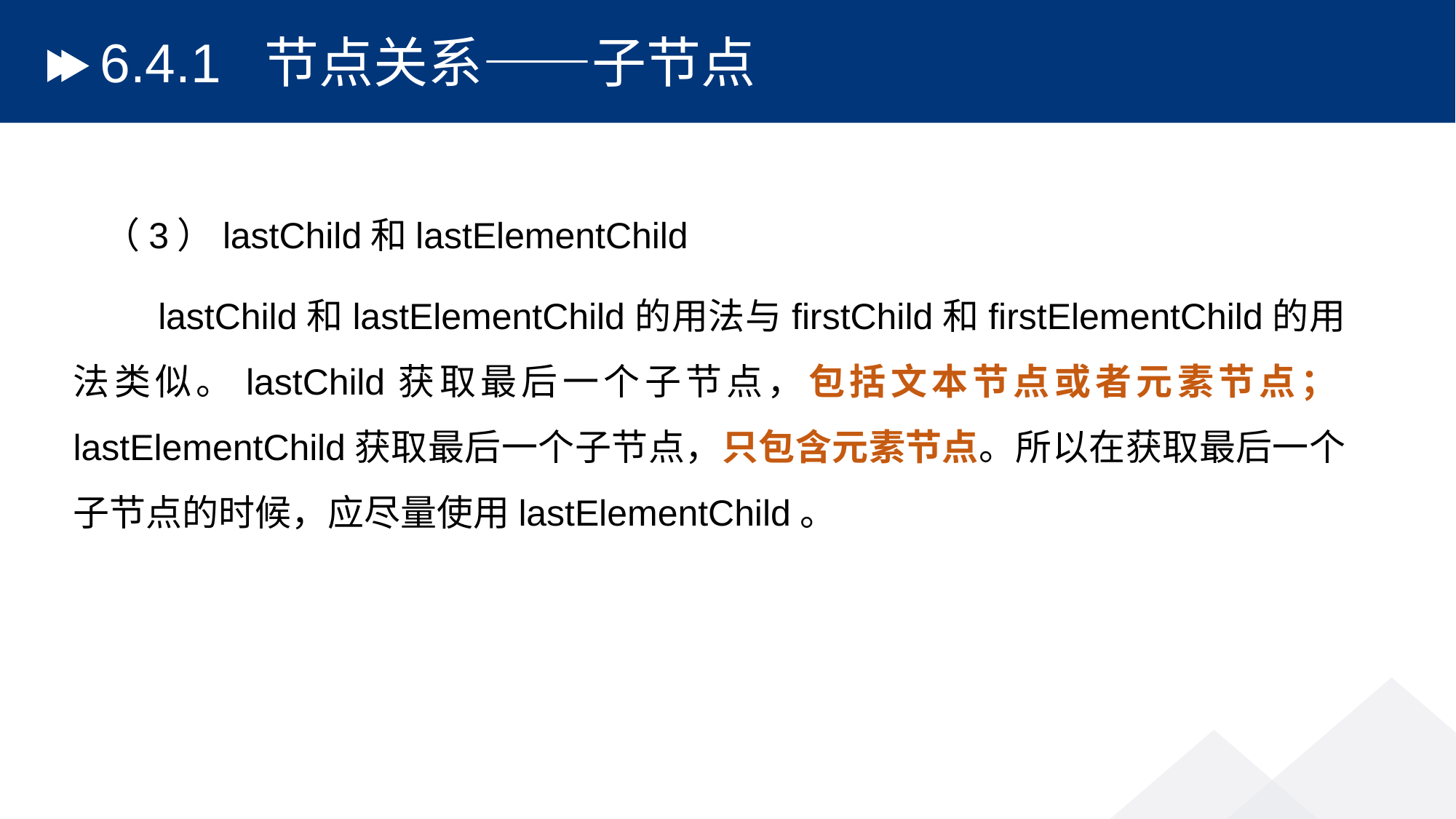

# 6.4.1  节点关系——子节点
（3）lastChild和lastElementChild
     lastChild和lastElementChild的用法与firstChild和firstElementChild的用法类似。lastChild获取最后一个子节点，包括文本节点或者元素节点；lastElementChild获取最后一个子节点，只包含元素节点。所以在获取最后一个子节点的时候，应尽量使用lastElementChild。